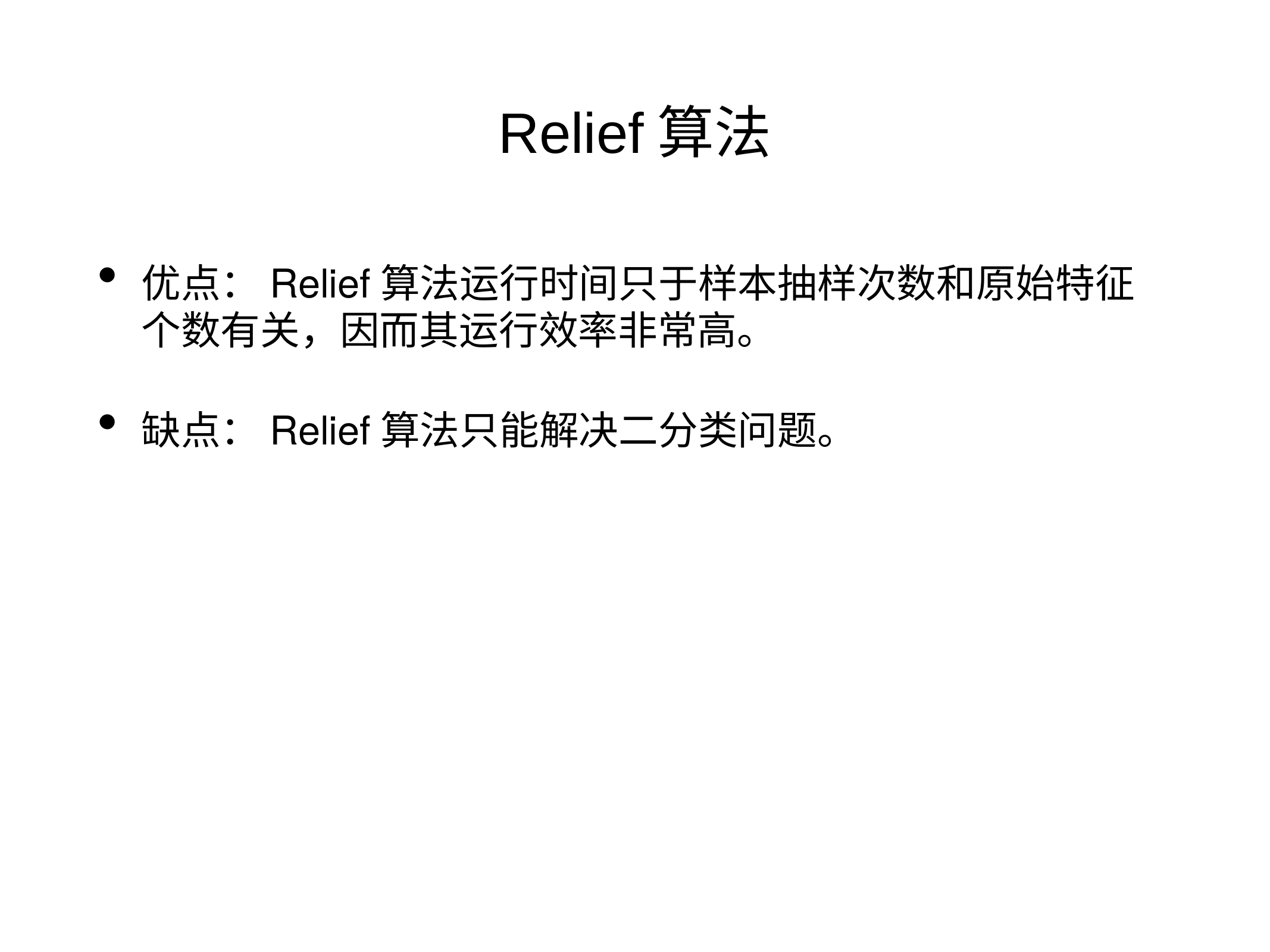

# Relief算法
优点：Relief算法运行时间只于样本抽样次数和原始特征个数有关，因而其运行效率非常高。
缺点：Relief算法只能解决二分类问题。